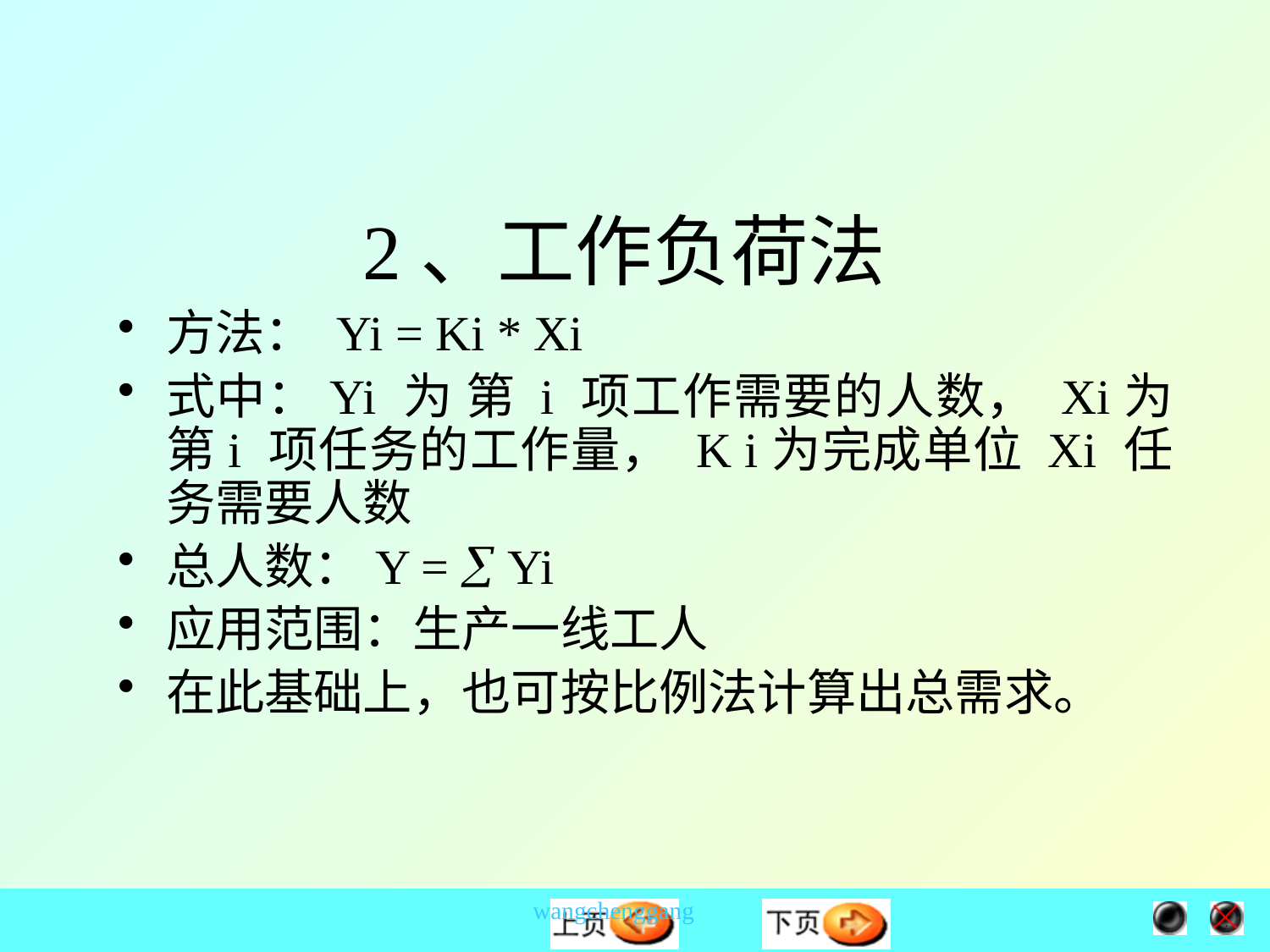

# 2、工作负荷法
方法： Yi = Ki * Xi
式中：Yi 为 第 i 项工作需要的人数， Xi为第i 项任务的工作量， K i为完成单位 Xi 任务需要人数
总人数：Y = ∑ Yi
应用范围：生产一线工人
在此基础上，也可按比例法计算出总需求。
wangchenggang